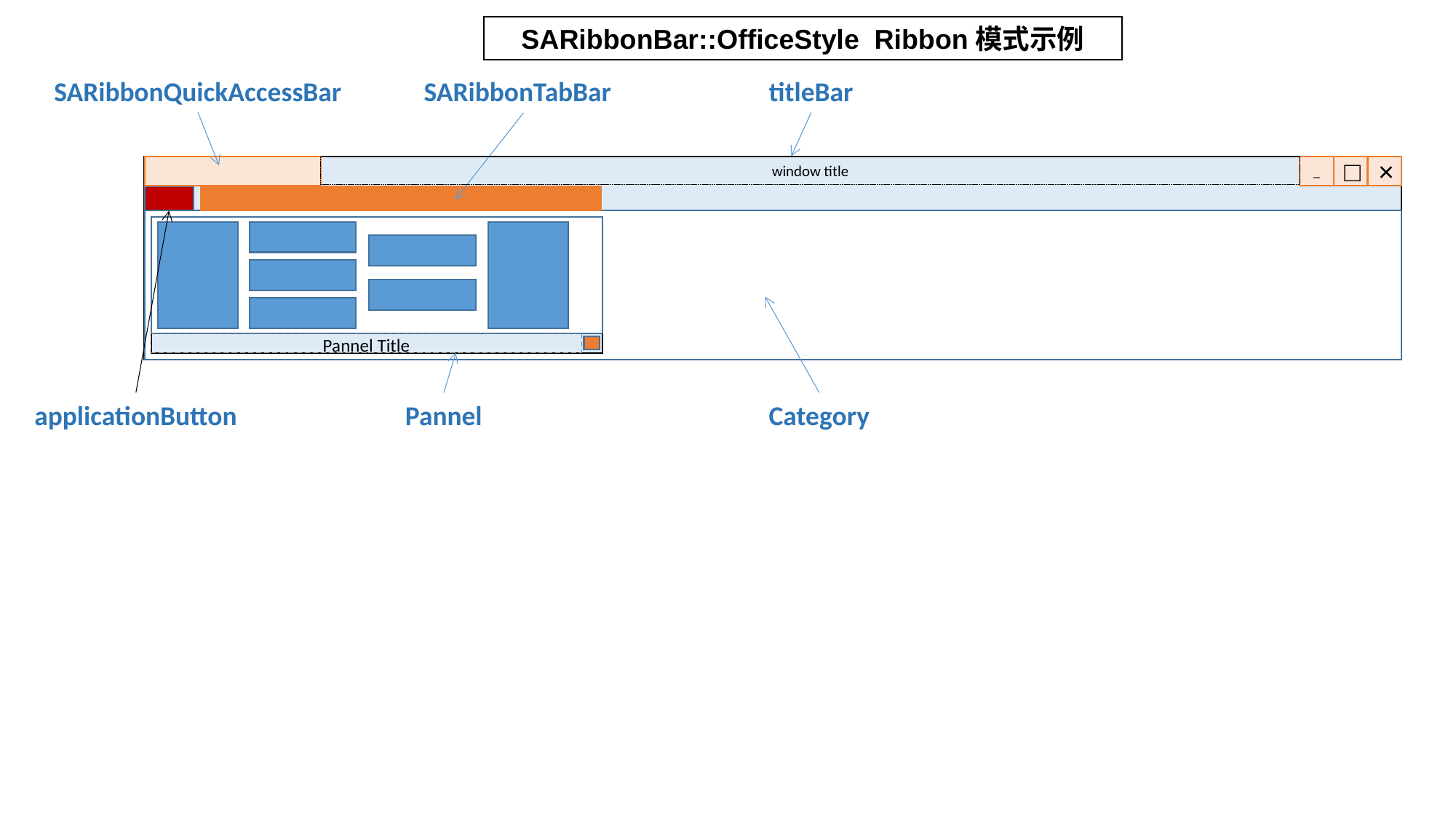

SARibbonBar::OfficeStyle  Ribbon模式示例
SARibbonTabBar
SARibbonQuickAccessBar
titleBar
window title

_
□
×

Pannel Title

applicationButton
Pannel
Category